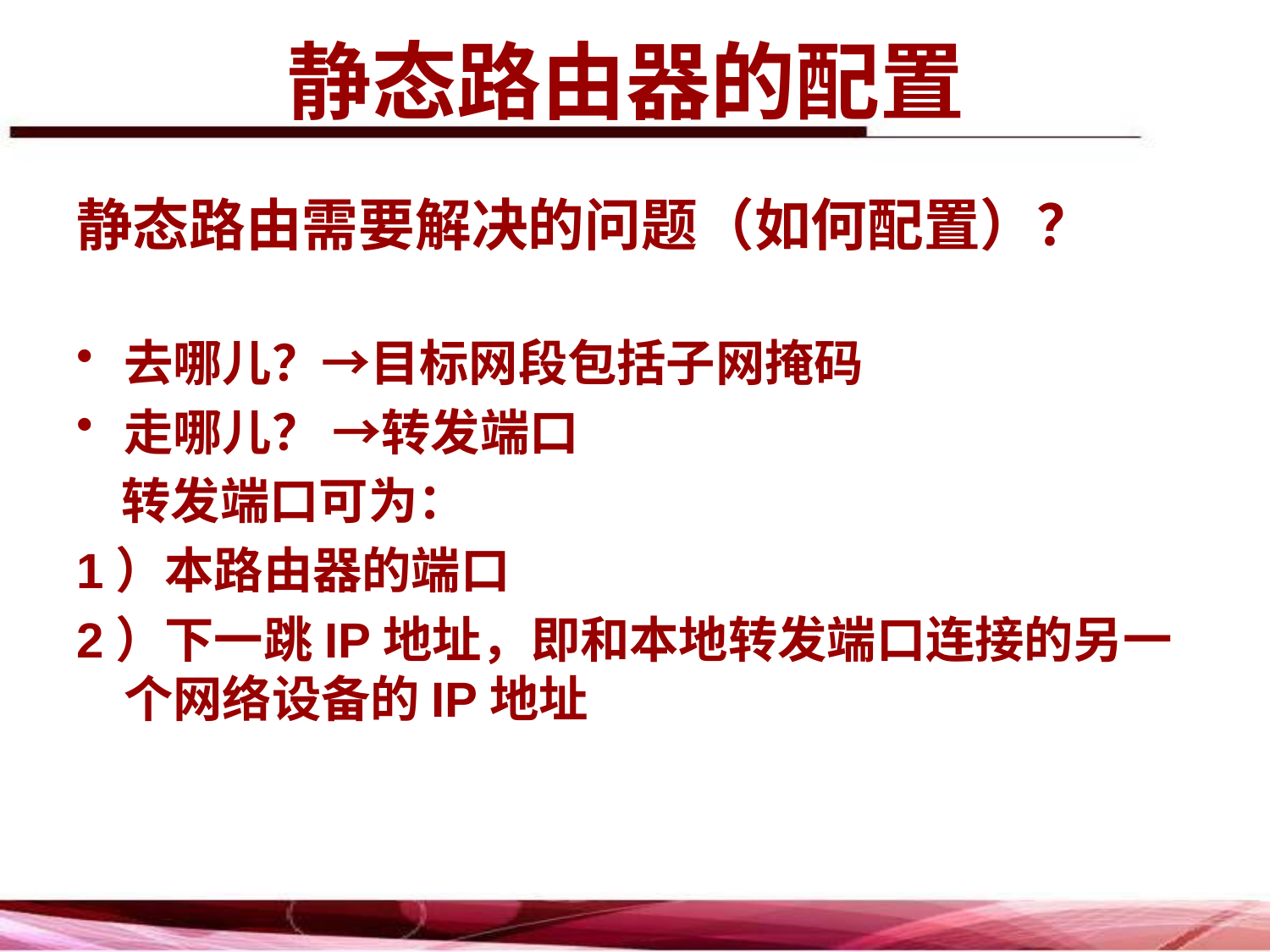

# 静态路由器的配置
静态路由需要解决的问题（如何配置）？

去哪儿？→目标网段包括子网掩码
走哪儿？ →转发端口
   转发端口可为：
1）本路由器的端口
2）下一跳IP地址，即和本地转发端口连接的另一个网络设备的IP地址